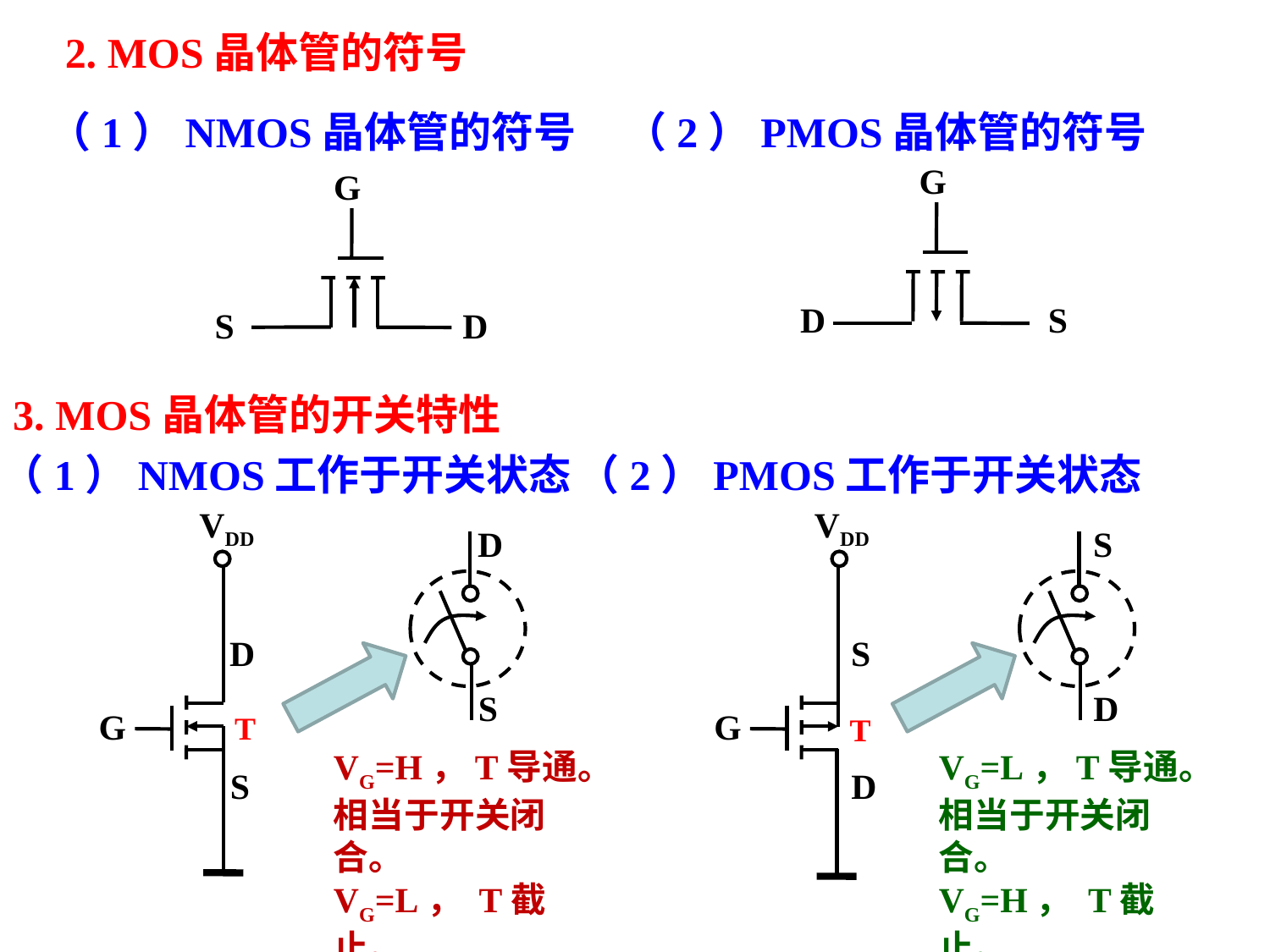

2. MOS晶体管的符号
（1）NMOS晶体管的符号
（2）PMOS晶体管的符号
G
D
S
G
S
D
3. MOS晶体管的开关特性
（1）NMOS工作于开关状态
（2）PMOS工作于开关状态
VDD

D
G
S
T
VDD

S
G
D
T
D

S

S

D

VG=H，T导通。
相当于开关闭合。
VG=L， T截止。
相当于开关断开。
VG=L，T导通。
相当于开关闭合。
VG=H， T截止。
相当于开关断开。